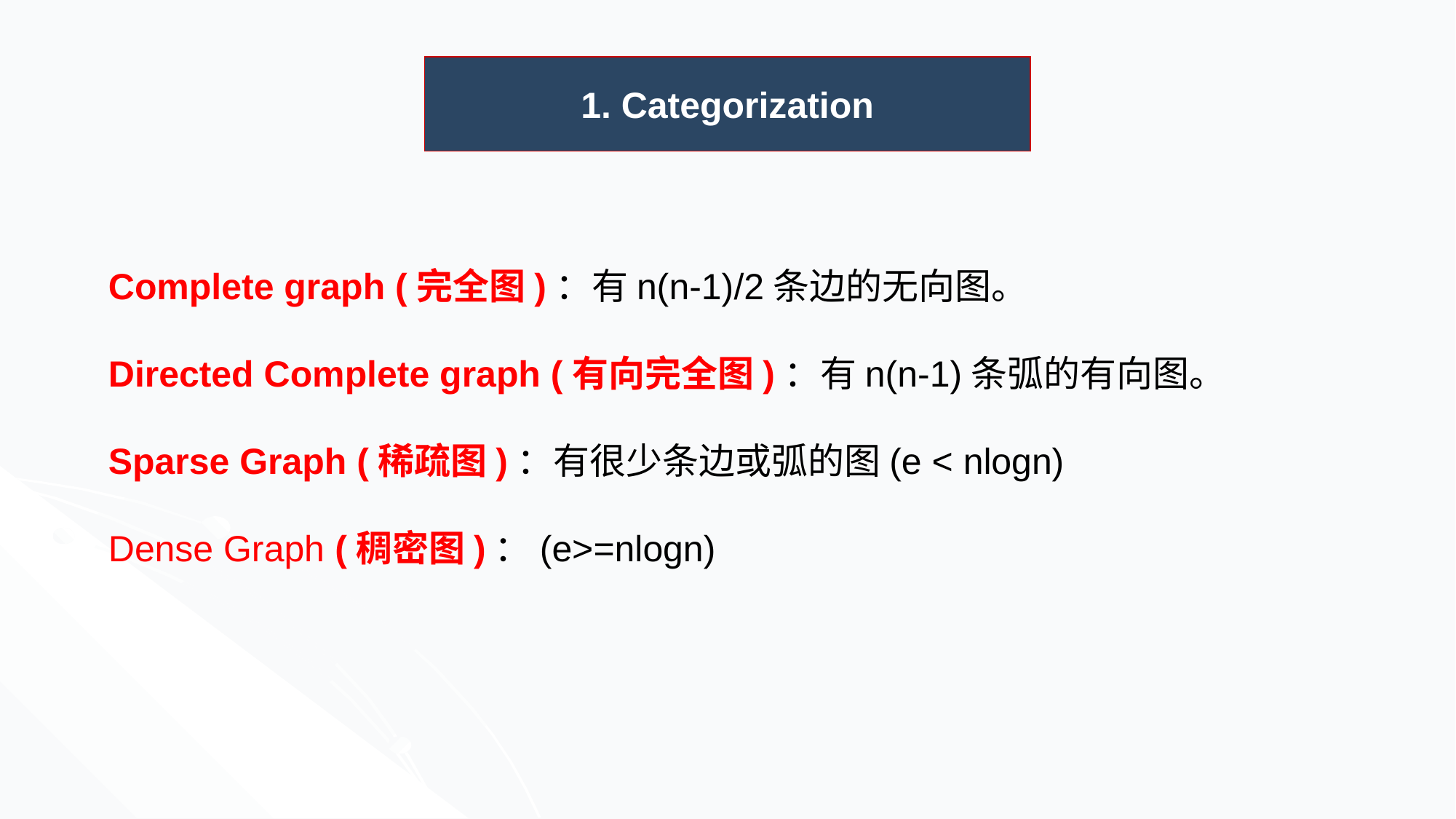

1. Categorization
Complete graph (完全图)：有n(n-1)/2条边的无向图。

Directed Complete graph (有向完全图)：有n(n-1)条弧的有向图。

Sparse Graph (稀疏图)：有很少条边或弧的图(e < nlogn)

Dense Graph (稠密图)：(e>=nlogn)